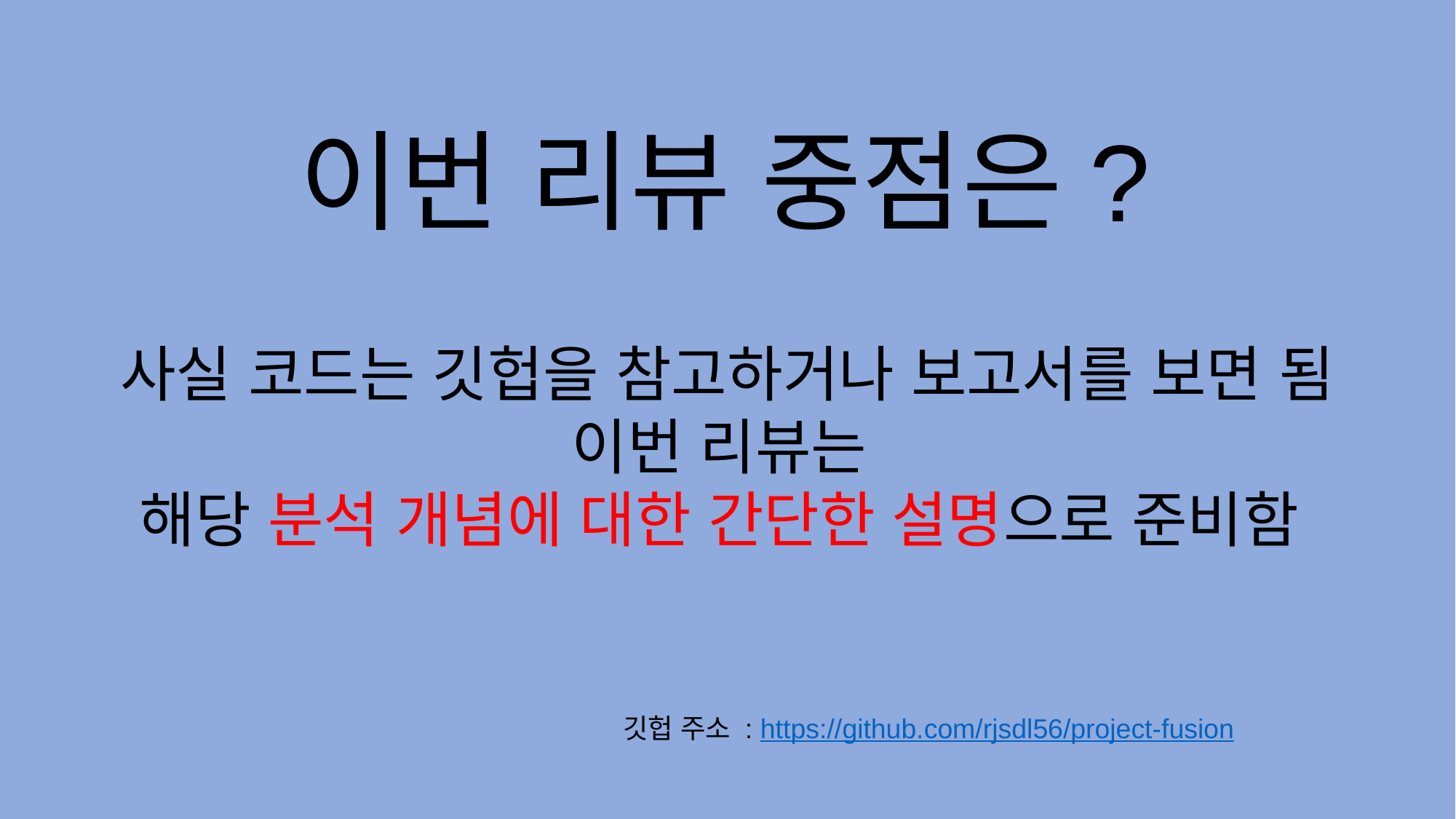

이번 리뷰 중점은?
사실 코드는 깃헙을 참고하거나 보고서를 보면 됨
이번 리뷰는
해당 분석 개념에 대한 간단한 설명으로 준비함
깃헙 주소 : https://github.com/rjsdl56/project-fusion